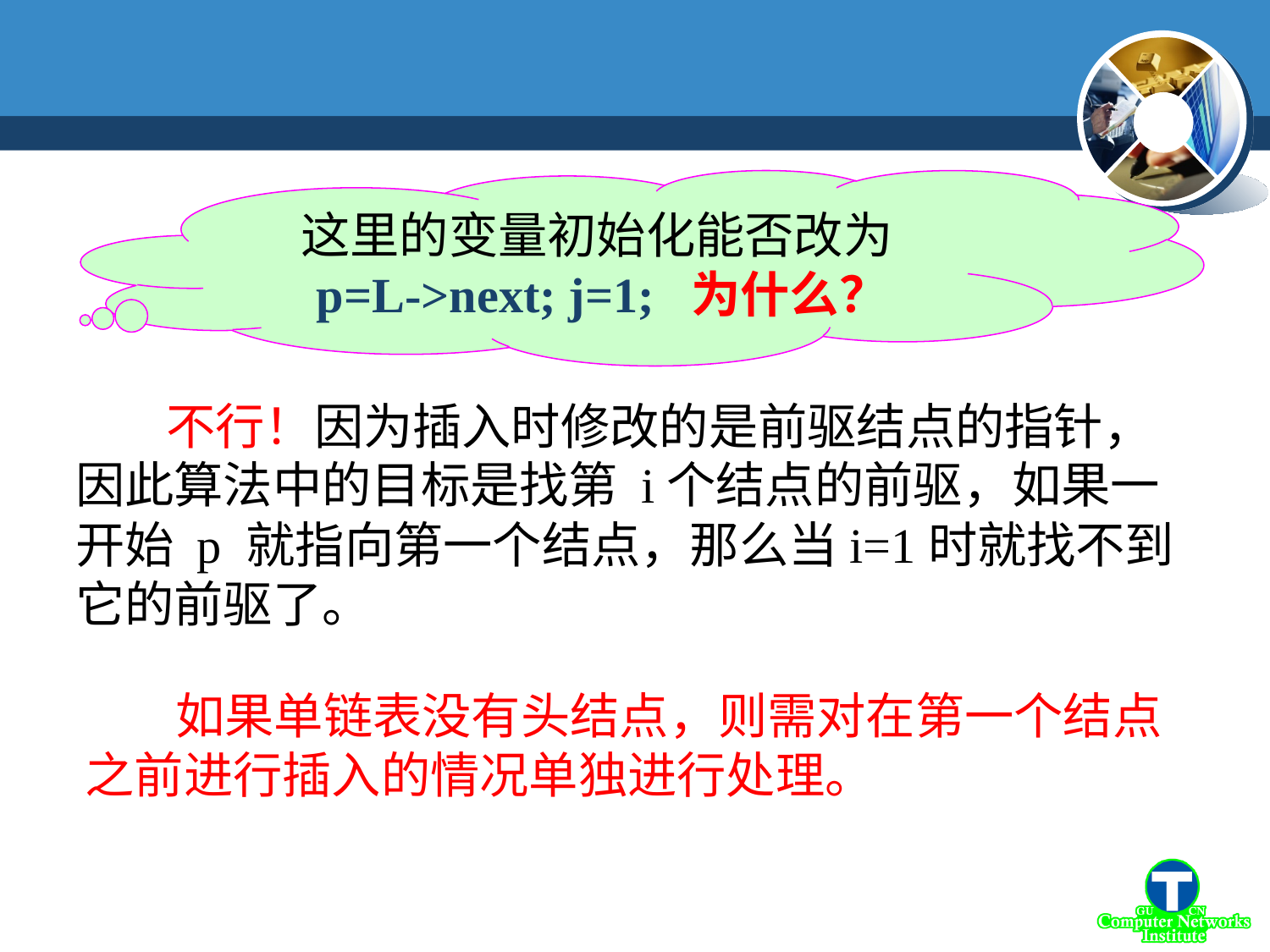

这里的变量初始化能否改为
p=L->next; j=1;  为什么？

       不行！因为插入时修改的是前驱结点的指针，因此算法中的目标是找第 i个结点的前驱，如果一开始 p 就指向第一个结点，那么当i=1时就找不到它的前驱了。
       如果单链表没有头结点，则需对在第一个结点之前进行插入的情况单独进行处理。